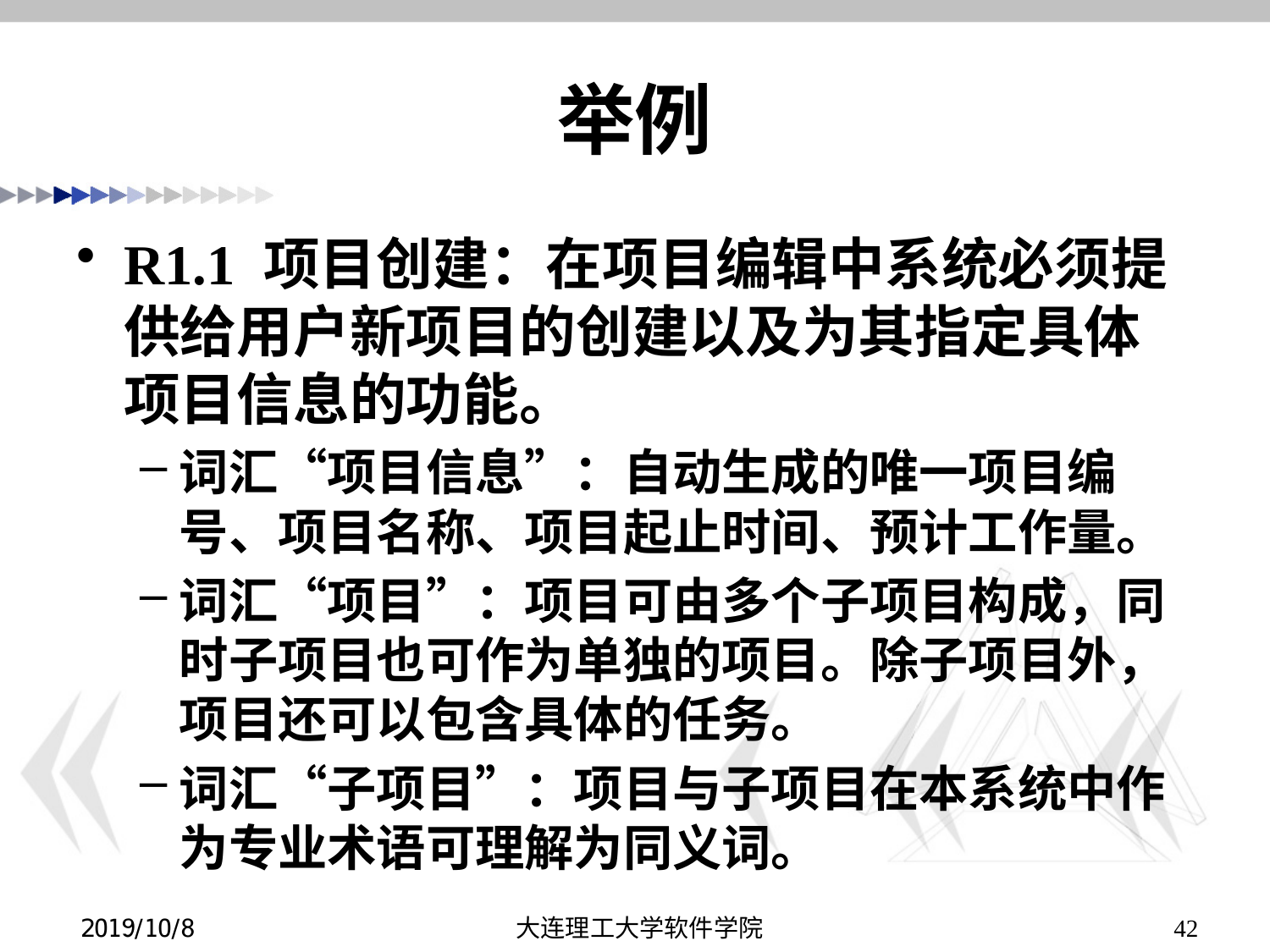

# 举例
R1.1 项目创建：在项目编辑中系统必须提供给用户新项目的创建以及为其指定具体项目信息的功能。
词汇“项目信息”：自动生成的唯一项目编号、项目名称、项目起止时间、预计工作量。
词汇“项目”：项目可由多个子项目构成，同时子项目也可作为单独的项目。除子项目外，项目还可以包含具体的任务。
词汇“子项目”：项目与子项目在本系统中作为专业术语可理解为同义词。

2019/10/8
大连理工大学软件学院
42